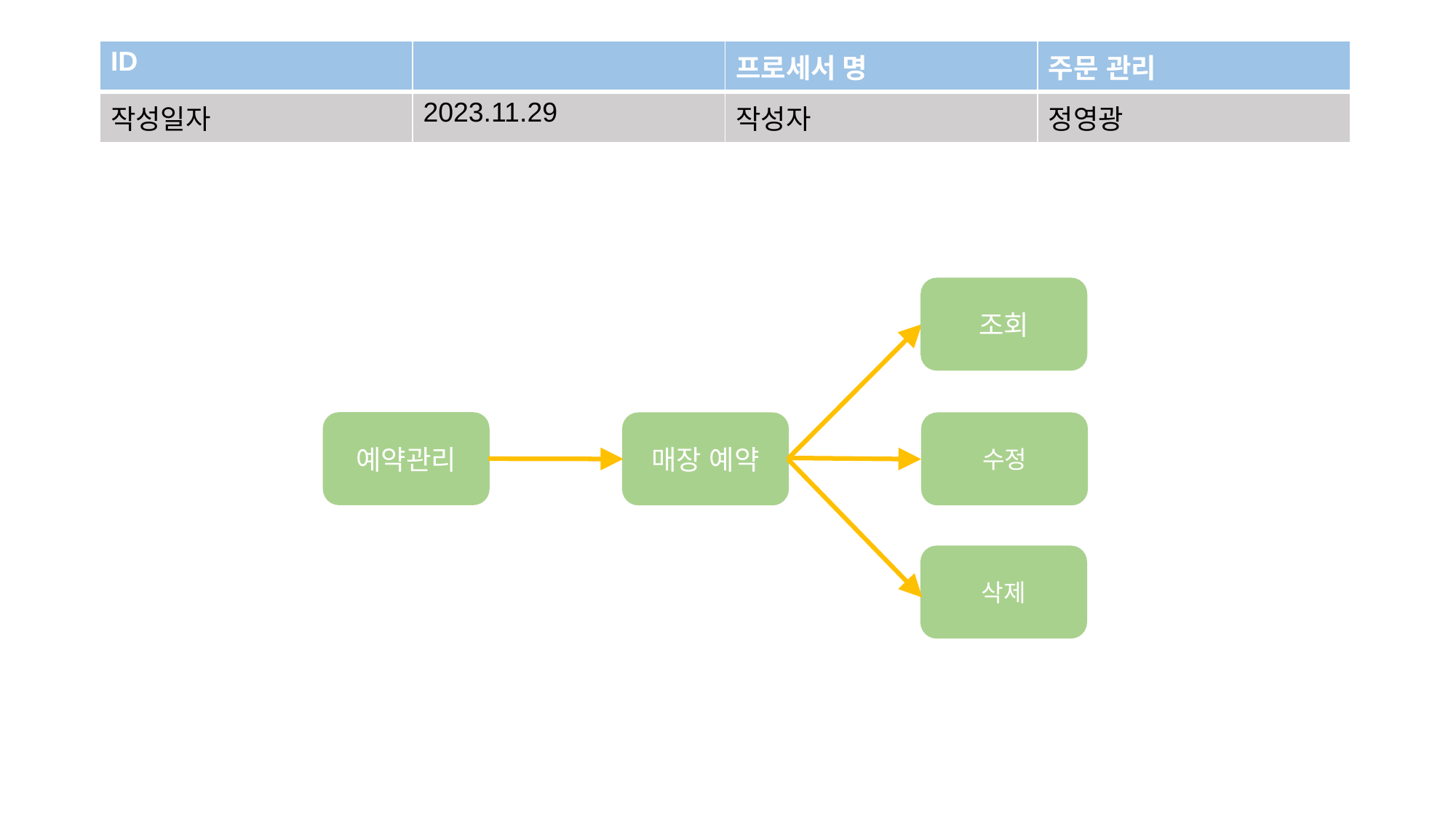

| ID |  | 프로세서 명 | 주문 관리 |
| --- | --- | --- | --- |
| 작성일자 | 2023.11.29 | 작성자 | 정영광 |
조회
예약관리
매장 예약
수정
삭제